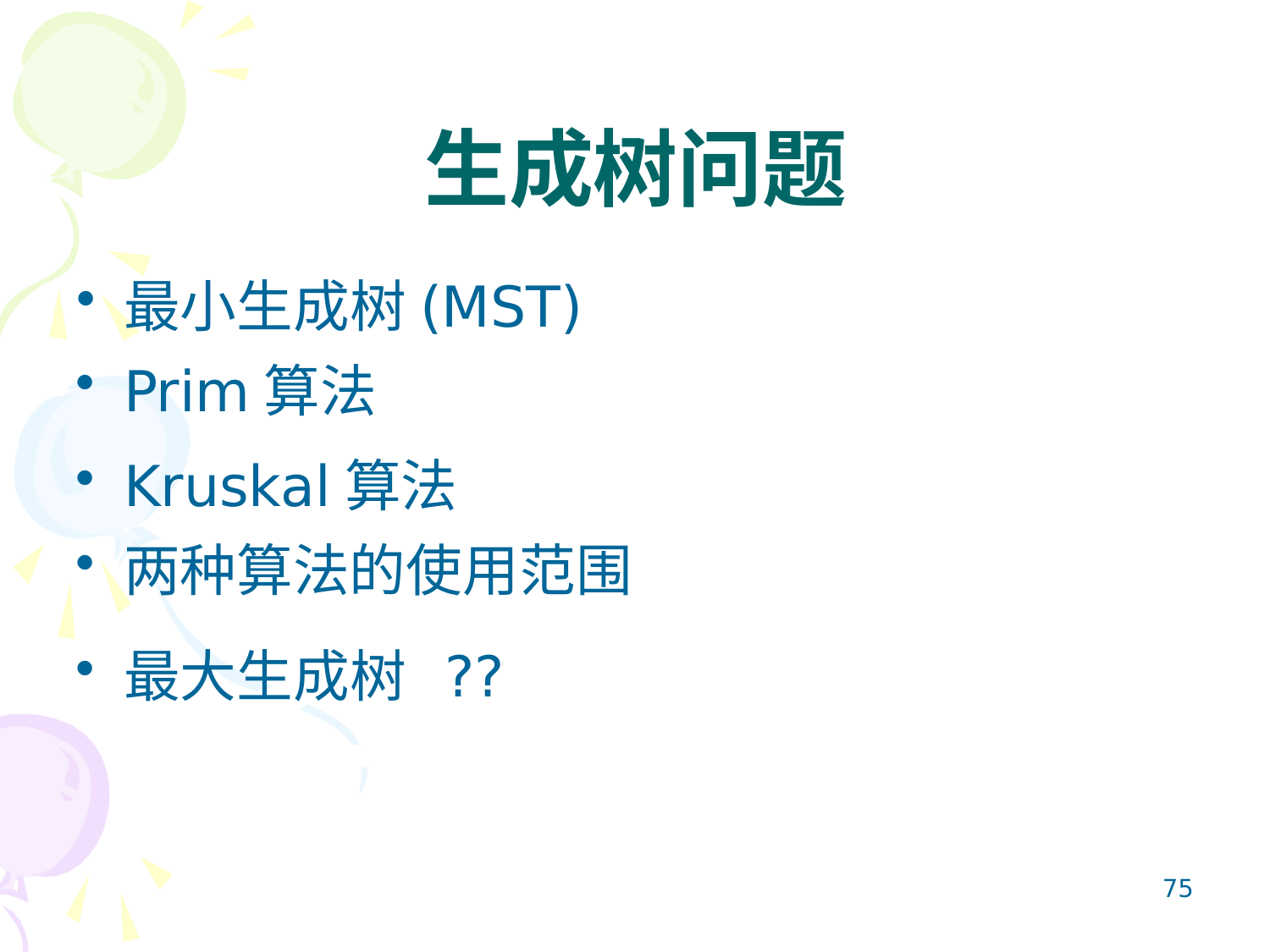

# 生成树问题
最小生成树(MST)
Prim算法
Kruskal算法
两种算法的使用范围
最大生成树  ??
75